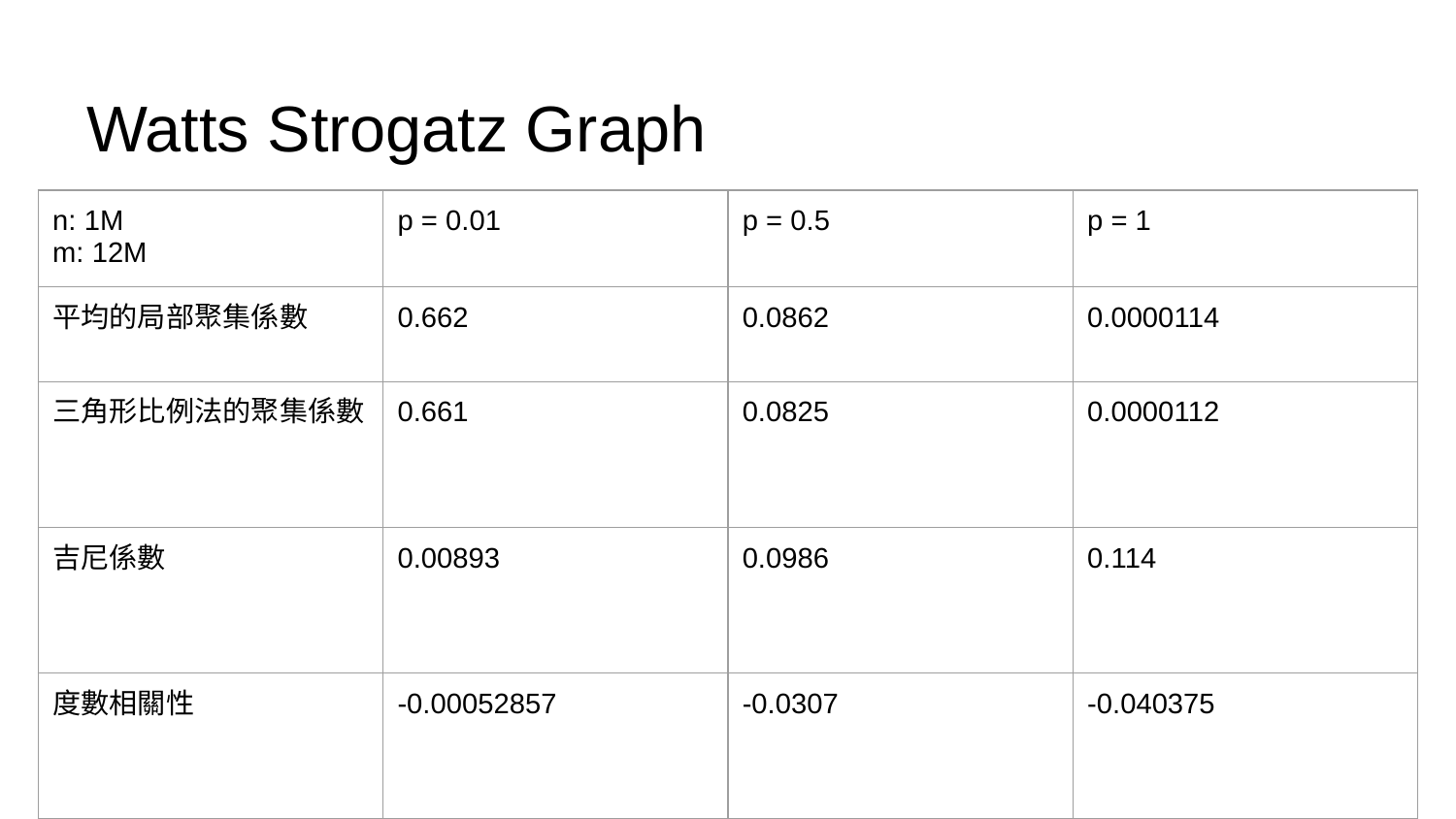

Watts Strogatz Graph
| n: 1M m: 12M | p = 0.01 | p = 0.5 | p = 1 |
| --- | --- | --- | --- |
| 平均的局部聚集係數 | 0.662 | 0.0862 | 0.0000114 |
| 三角形比例法的聚集係數 | 0.661 | 0.0825 | 0.0000112 |
| 吉尼係數 | 0.00893 | 0.0986 | 0.114 |
| 度數相關性 | -0.00052857 | -0.0307 | -0.040375 |